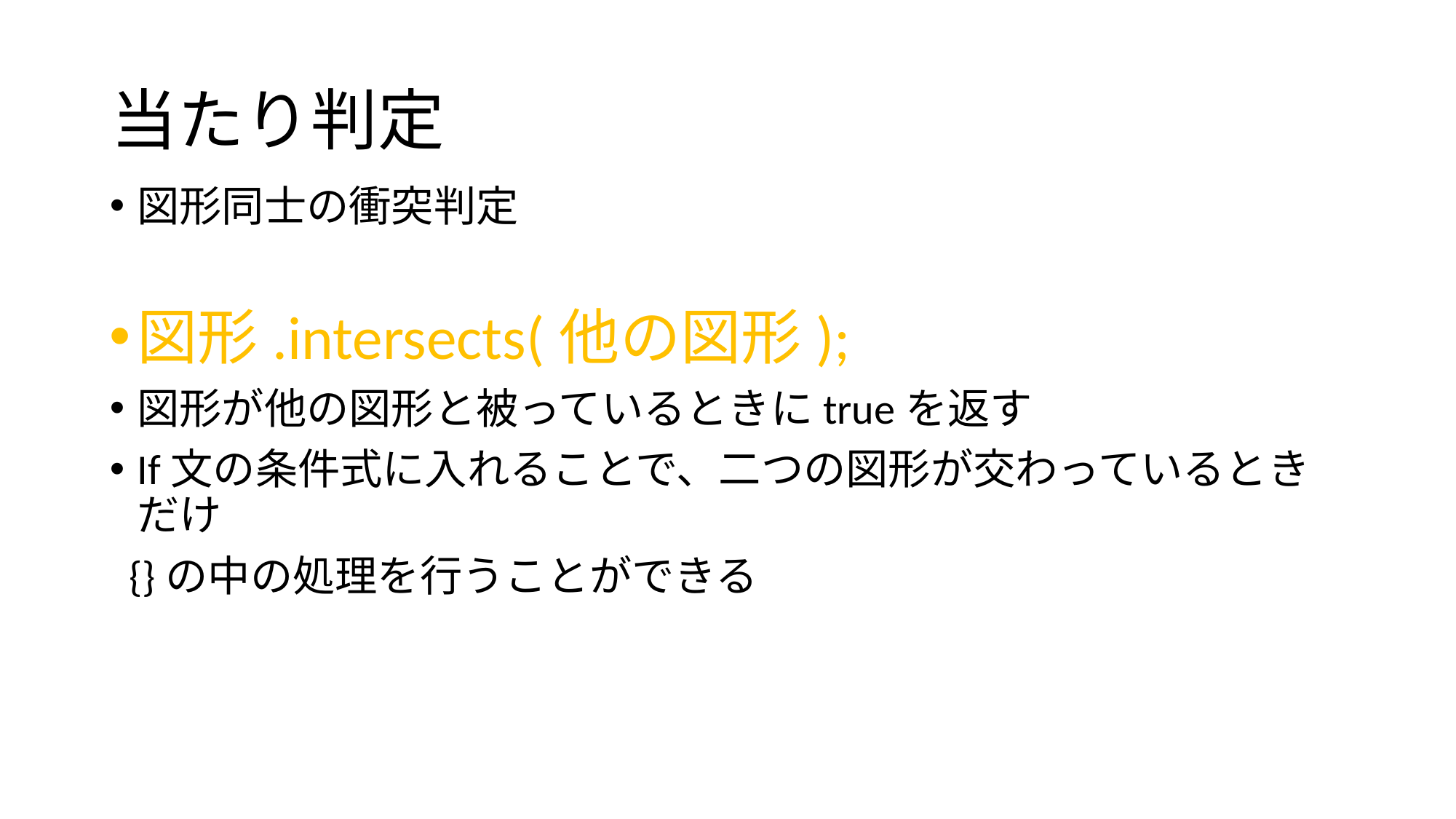

# 当たり判定
図形同士の衝突判定

図形.intersects(他の図形);
図形が他の図形と被っているときにtrueを返す
If文の条件式に入れることで、二つの図形が交わっているときだけ
  {}の中の処理を行うことができる